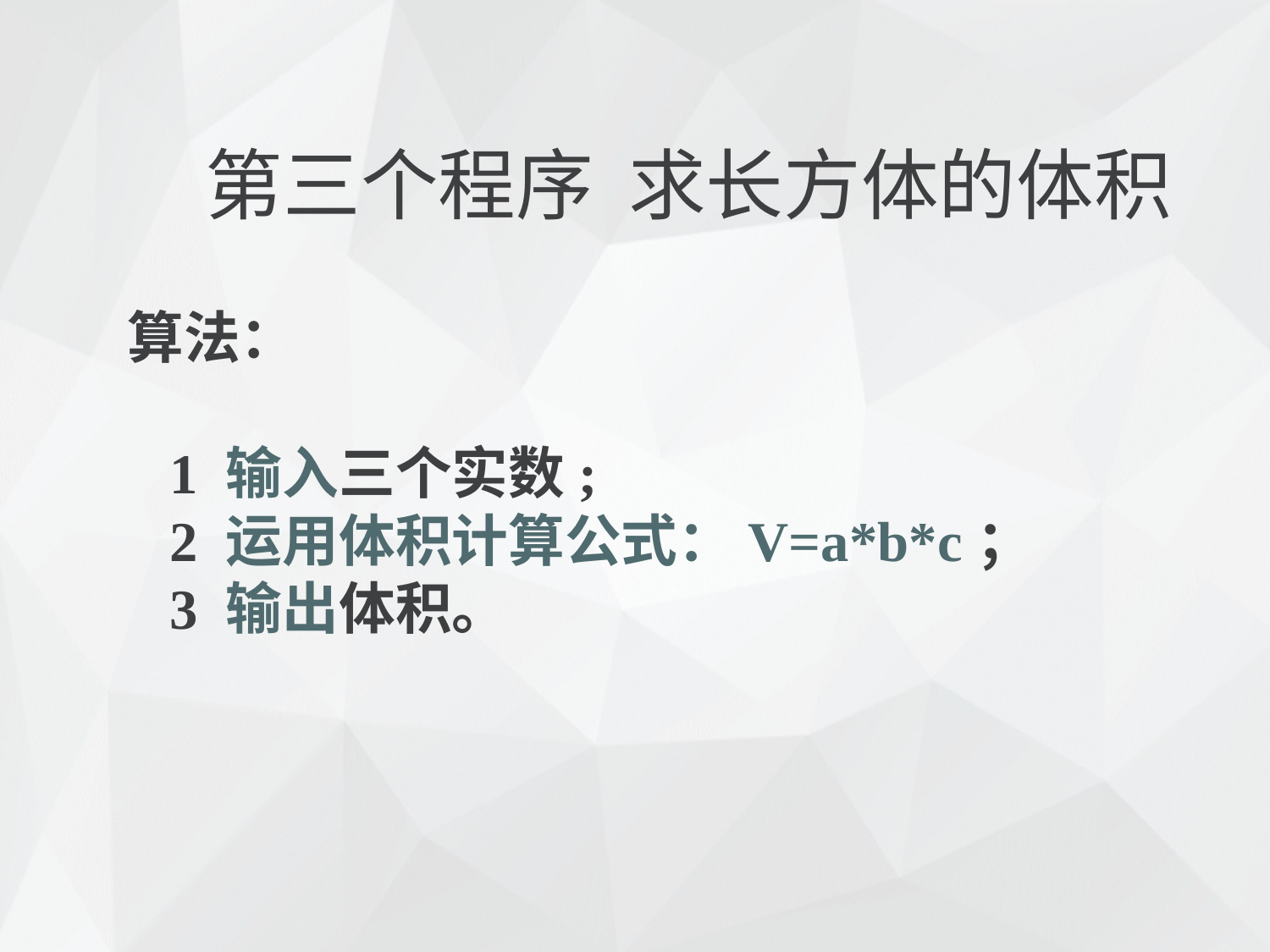

第三个程序  求长方体的体积
算法：

   1 输入三个实数;
   2 运用体积计算公式：V=a*b*c；
   3 输出体积。